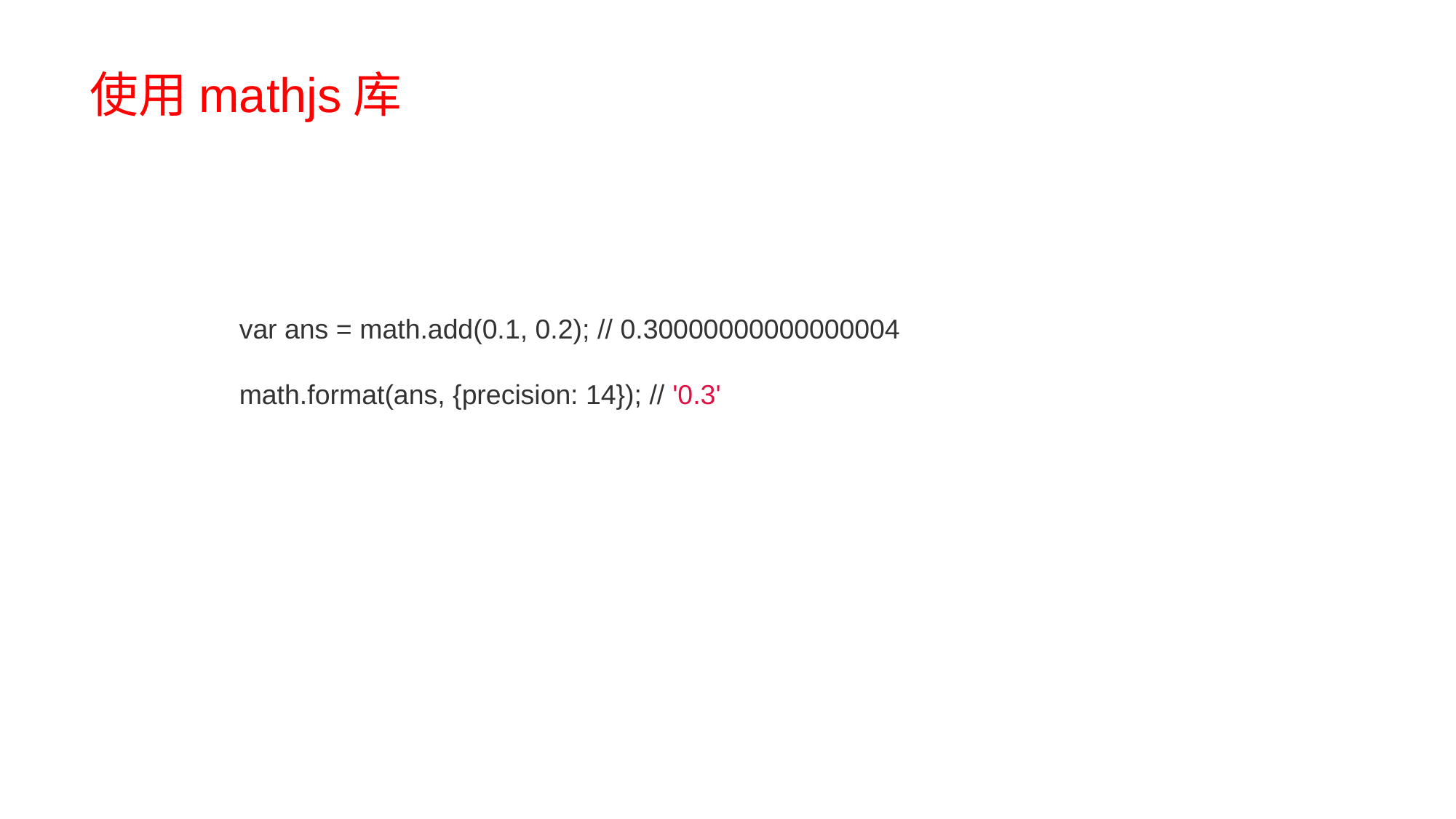

使用mathjs库
var ans = math.add(0.1, 0.2); // 0.30000000000000004

math.format(ans, {precision: 14}); // '0.3'